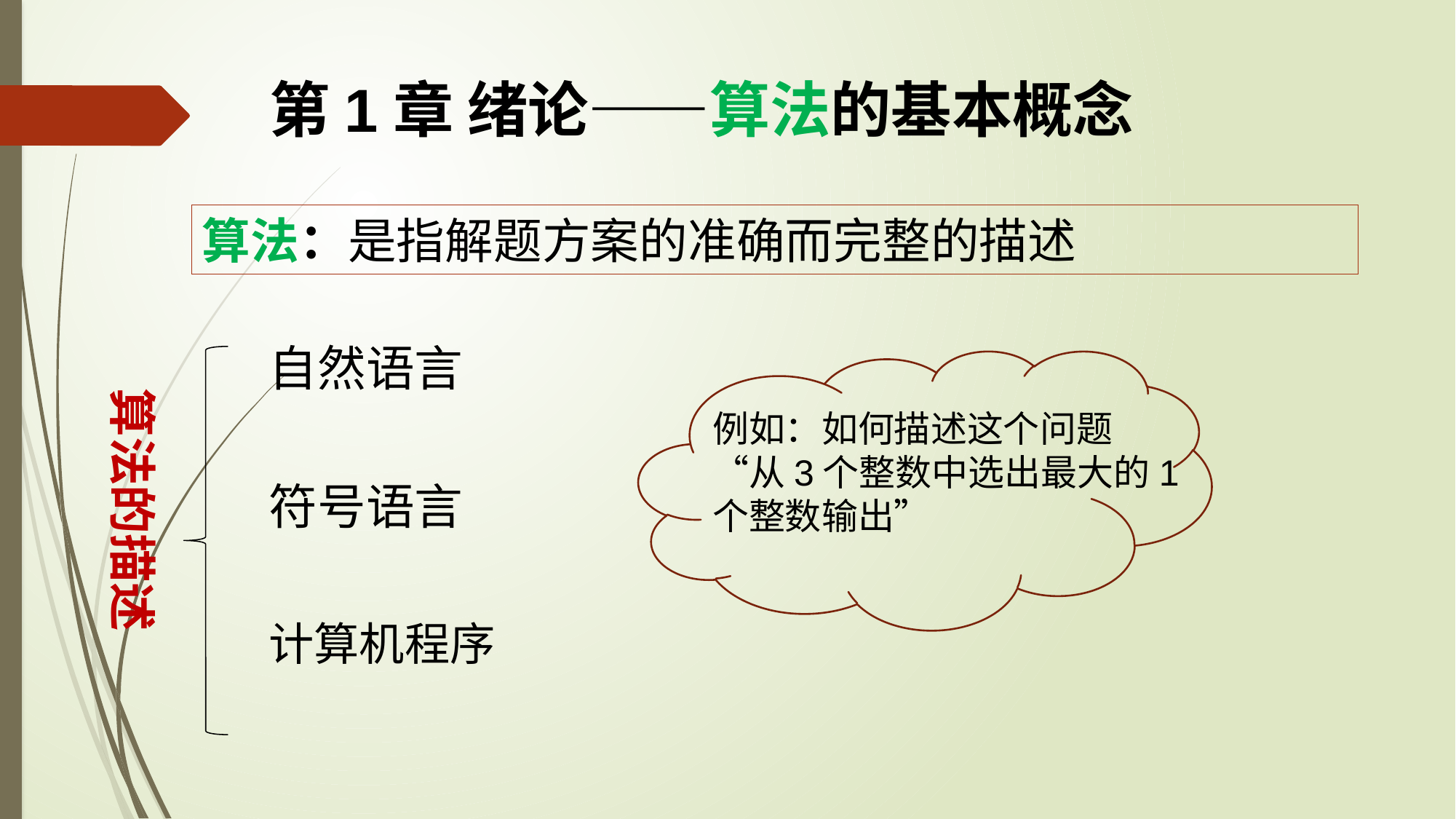

第1章 绪论——算法的基本概念
算法：是指解题方案的准确而完整的描述
自然语言

算法的描述
符号语言
计算机程序

例如：如何描述这个问题“从3个整数中选出最大的1个整数输出”